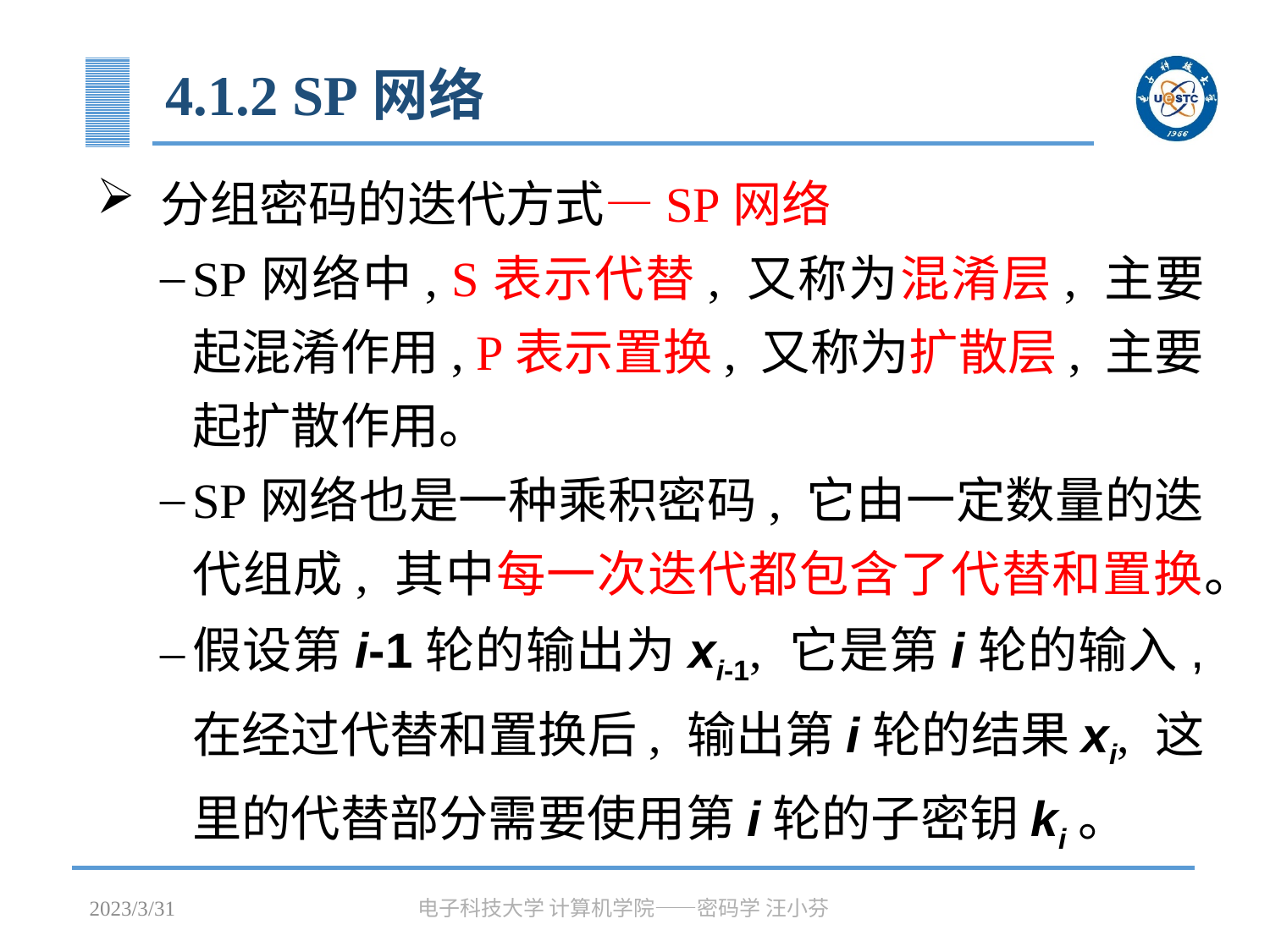

# 4.1.2 SP网络
分组密码的迭代方式—SP网络
SP网络中, S表示代替, 又称为混淆层, 主要起混淆作用, P表示置换, 又称为扩散层, 主要起扩散作用。
SP网络也是一种乘积密码, 它由一定数量的迭代组成, 其中每一次迭代都包含了代替和置换。
假设第i-1轮的输出为xi-1, 它是第i轮的输入, 在经过代替和置换后, 输出第i轮的结果xi, 这里的代替部分需要使用第i轮的子密钥ki。

2023/3/31
电子科技大学 计算机学院——密码学 汪小芬